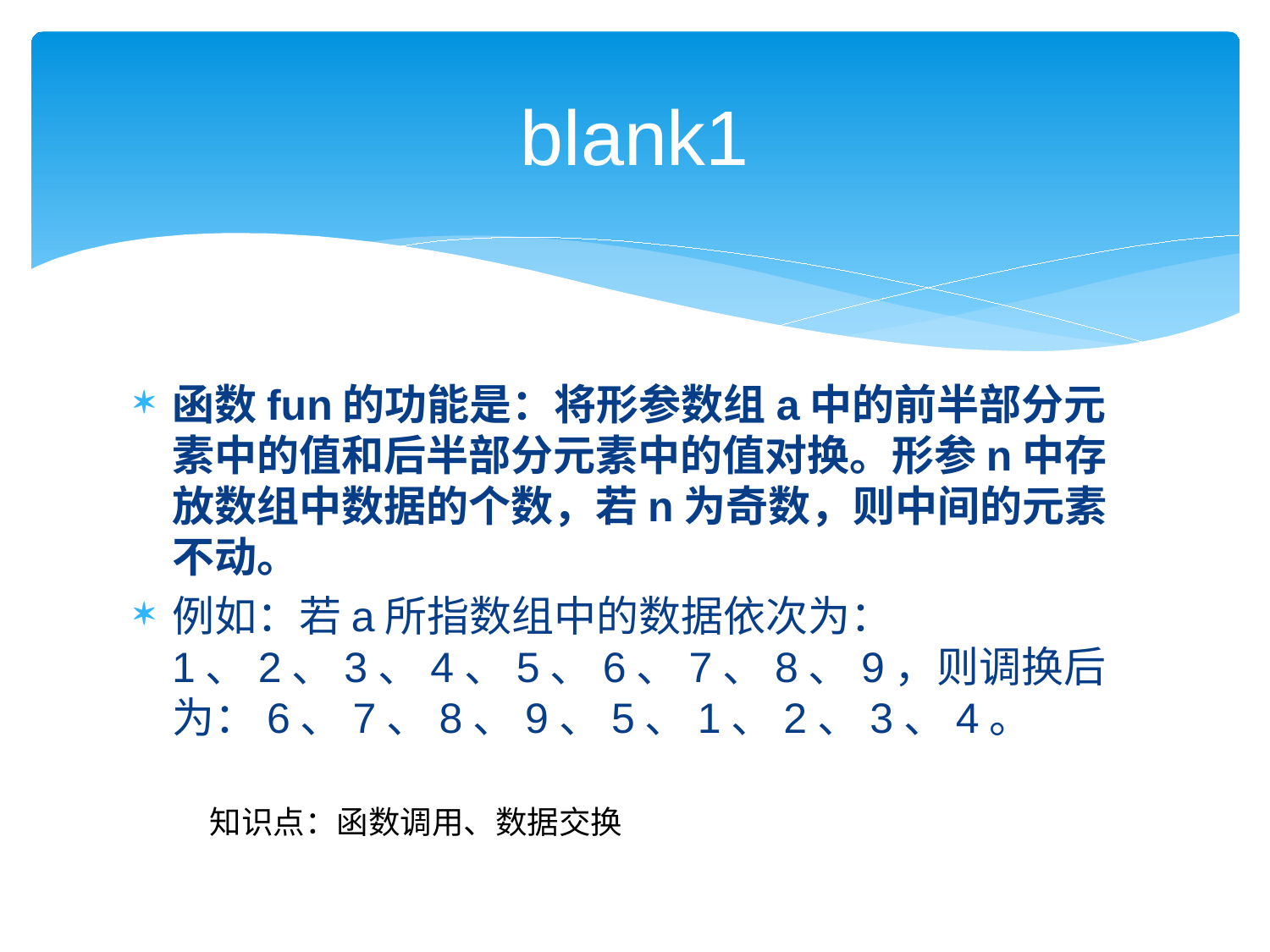

# blank1
函数fun的功能是：将形参数组a中的前半部分元素中的值和后半部分元素中的值对换。形参n中存放数组中数据的个数，若n为奇数，则中间的元素不动。
例如：若a所指数组中的数据依次为：1、2、3、4、5、6、7、8、9，则调换后为：6、7、8、9、5、1、2、3、4。
知识点：函数调用、数据交换